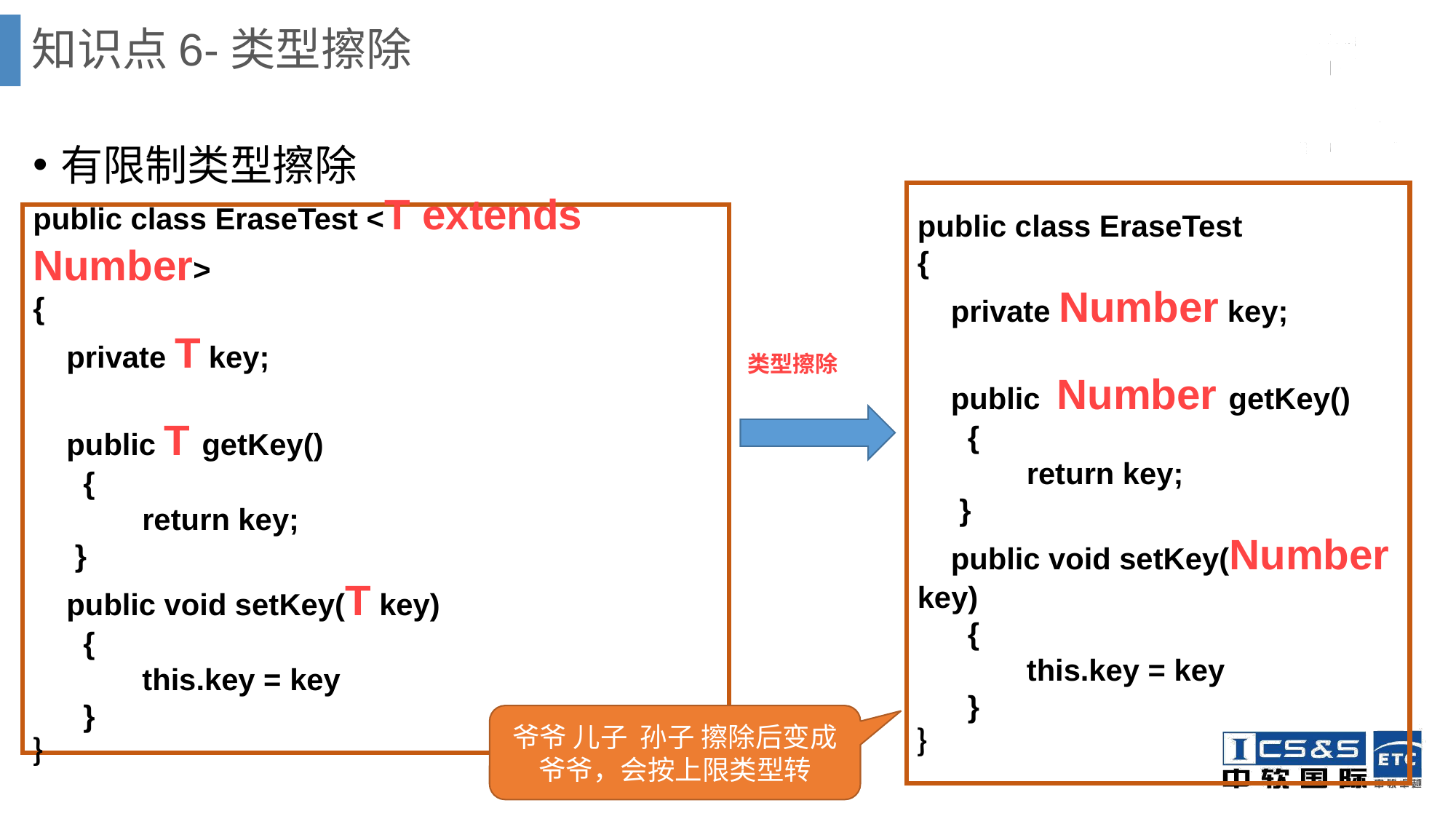

# 知识点6-类型擦除
有限制类型擦除

public class EraseTest
{
    private Number key;

    public  Number getKey()
      {
	return key;
     }
    public void setKey(Number key)
      {
	this.key = key;
      }
｝
public class EraseTest <T extends Number>
{
    private T key;

    public T getKey()
      {
	return key;
     }
    public void setKey(T key)
      {
	this.key = key;
      }
｝
 类型擦除

爷爷 儿子  孙子 擦除后变成爷爷，会按上限类型转